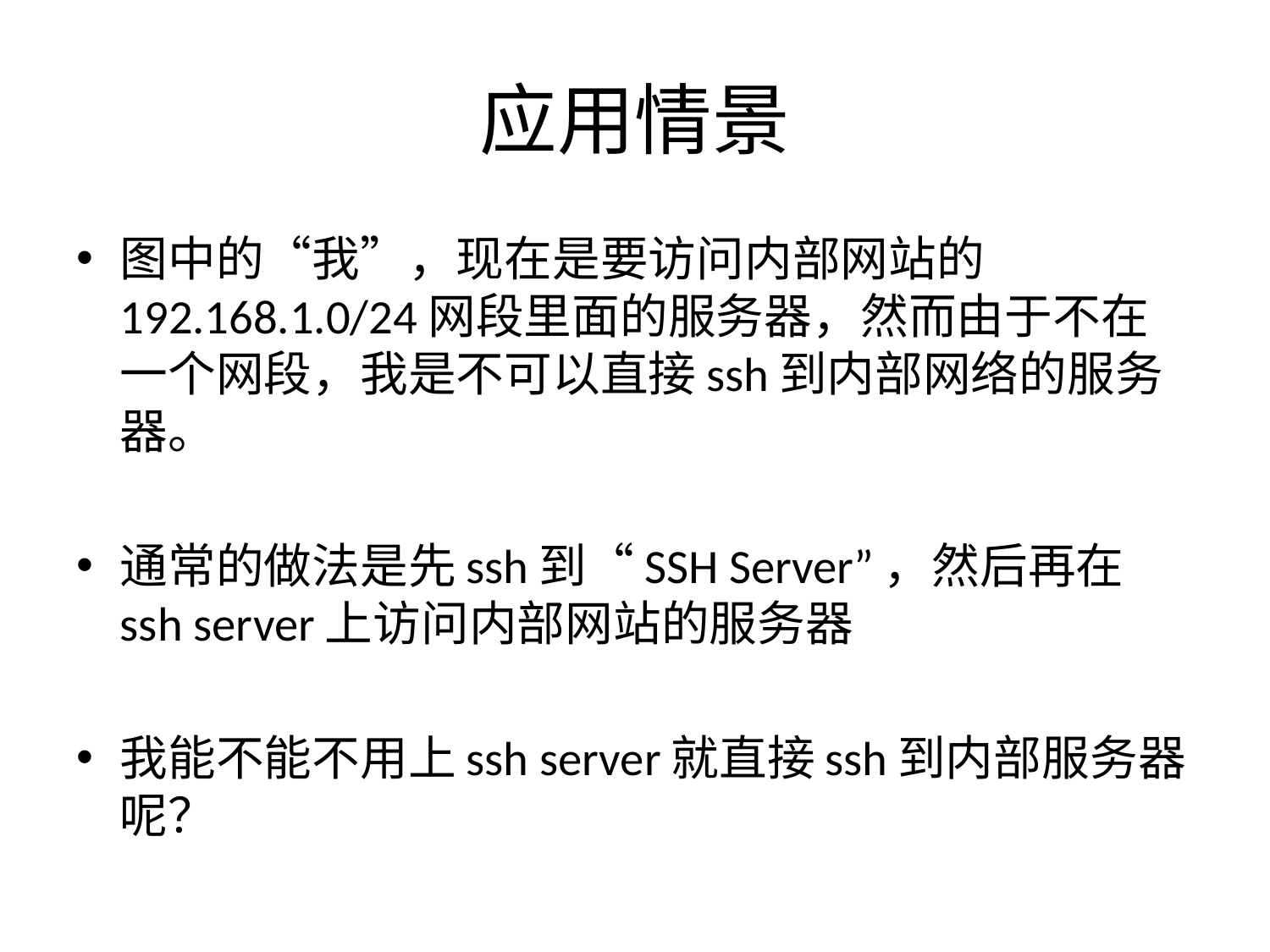

# 应用情景
图中的“我”，现在是要访问内部网站的192.168.1.0/24网段里面的服务器，然而由于不在一个网段，我是不可以直接ssh到内部网络的服务器。

通常的做法是先ssh到“SSH Server”，然后再在ssh server上访问内部网站的服务器

我能不能不用上ssh server就直接ssh到内部服务器呢？